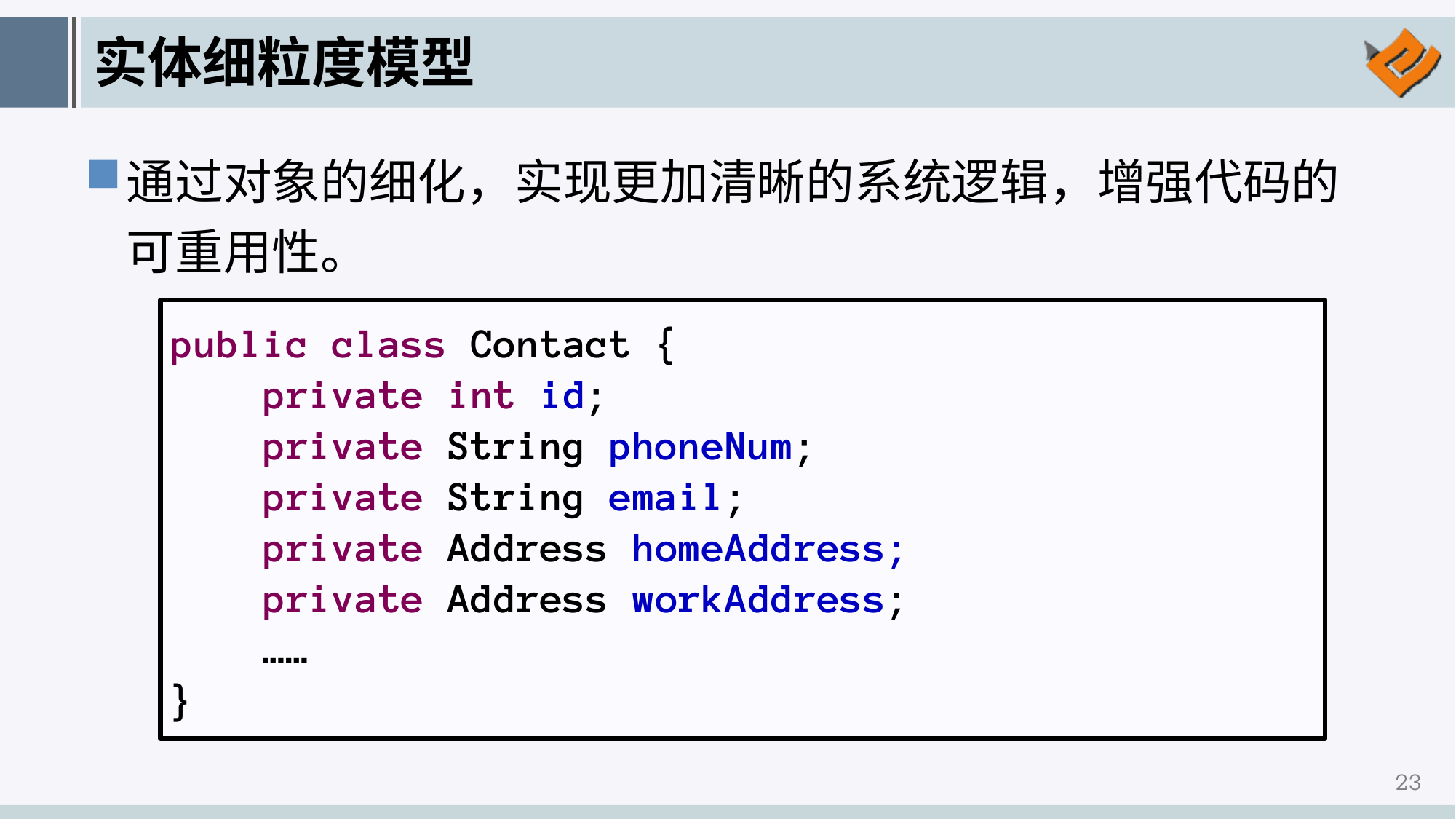

# 实体细粒度模型
通过对象的细化，实现更加清晰的系统逻辑，增强代码的可重用性。
public class Contact {
    private int id;
    private String phoneNum;
    private String email;
    private Address homeAddress;
    private Address workAddress;
    ……
}